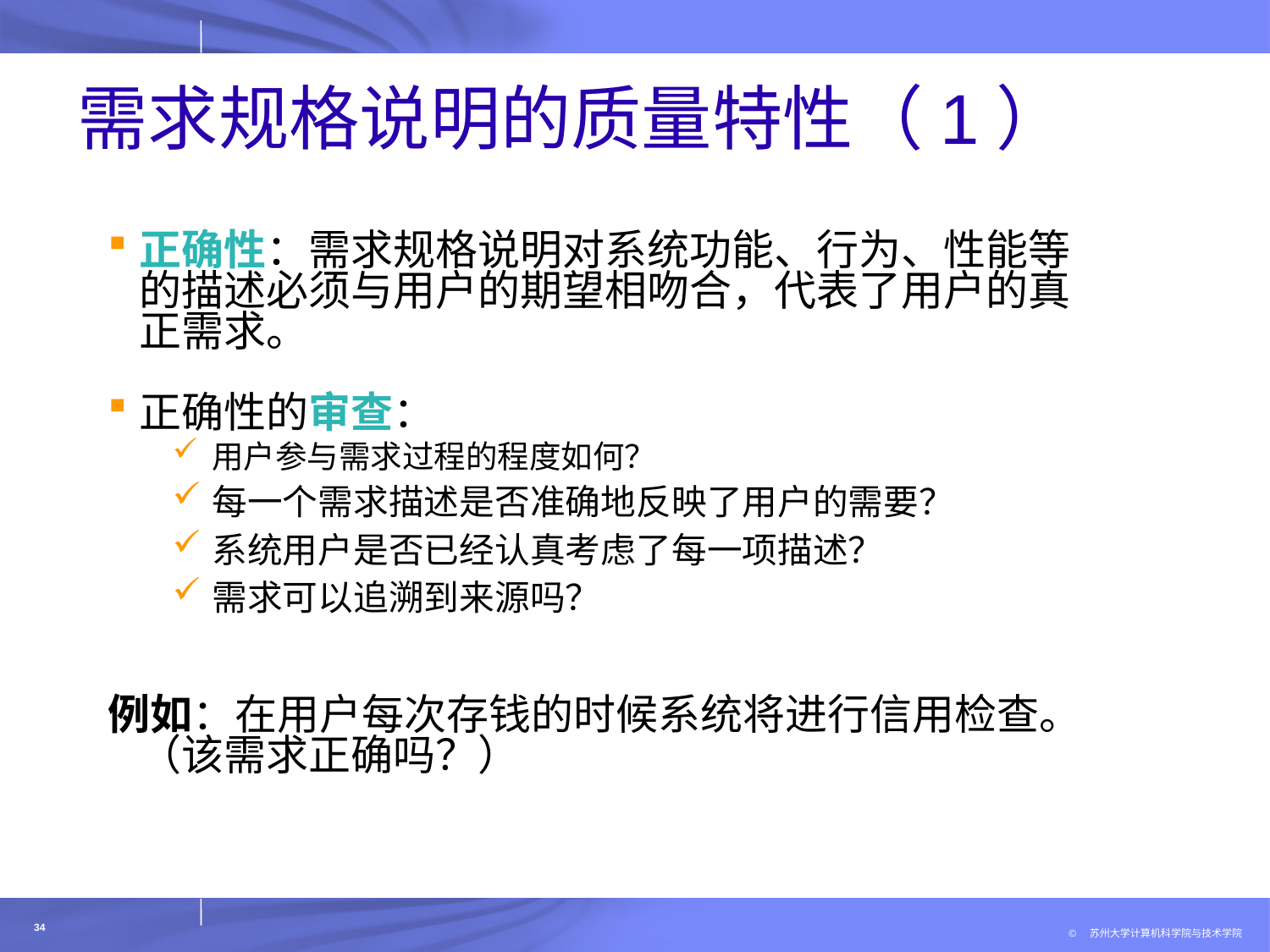

# 需求规格说明的质量特性（1）
正确性：需求规格说明对系统功能、行为、性能等的描述必须与用户的期望相吻合，代表了用户的真正需求。

正确性的审查：
用户参与需求过程的程度如何？
每一个需求描述是否准确地反映了用户的需要？
系统用户是否已经认真考虑了每一项描述？
需求可以追溯到来源吗？

例如：在用户每次存钱的时候系统将进行信用检查。（该需求正确吗？）

34